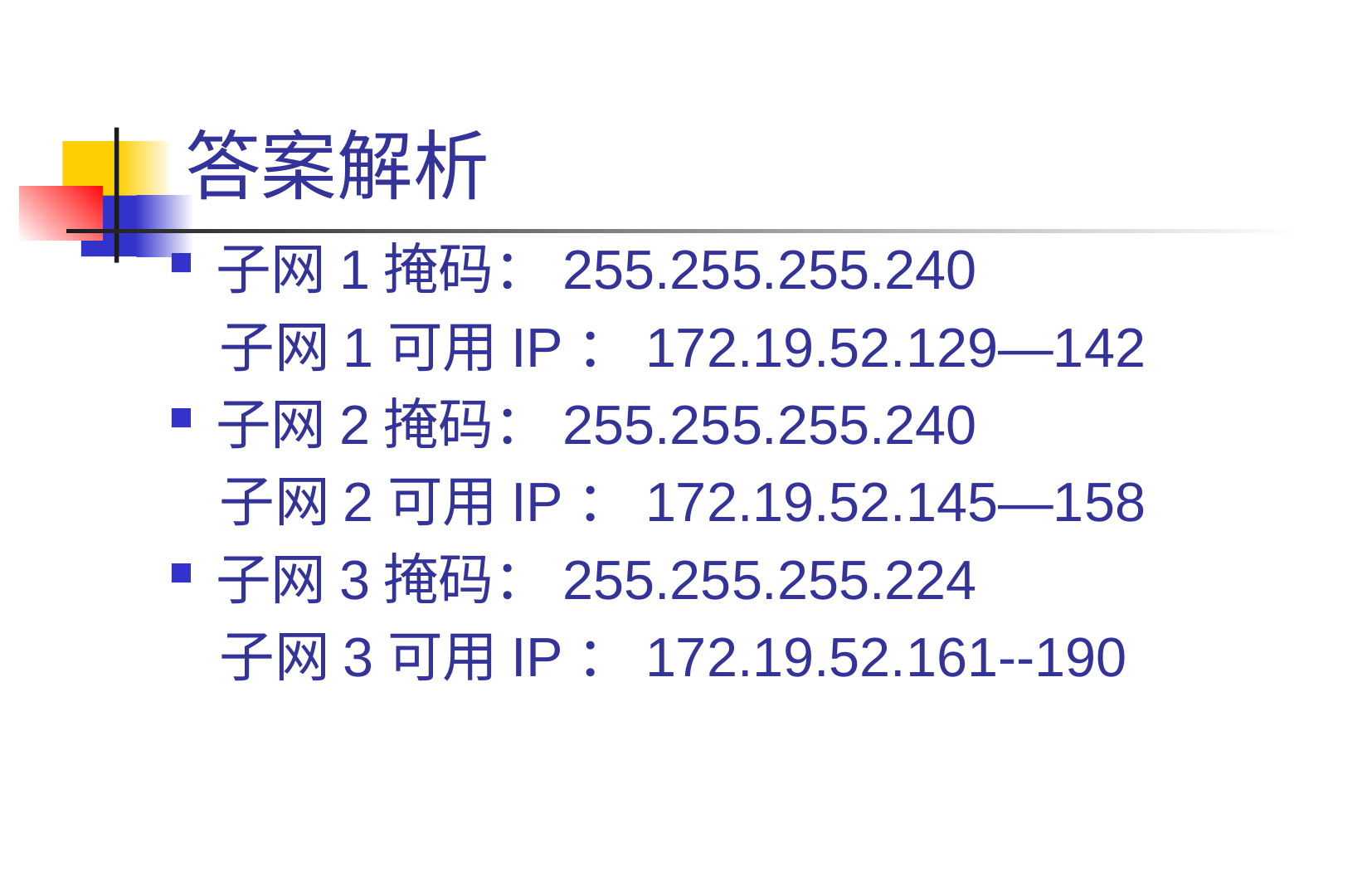

# 答案解析
子网1掩码：255.255.255.240
   子网1可用IP：172.19.52.129—142
子网2掩码：255.255.255.240
   子网2可用IP：172.19.52.145—158
子网3掩码：255.255.255.224
   子网3可用IP：172.19.52.161--190